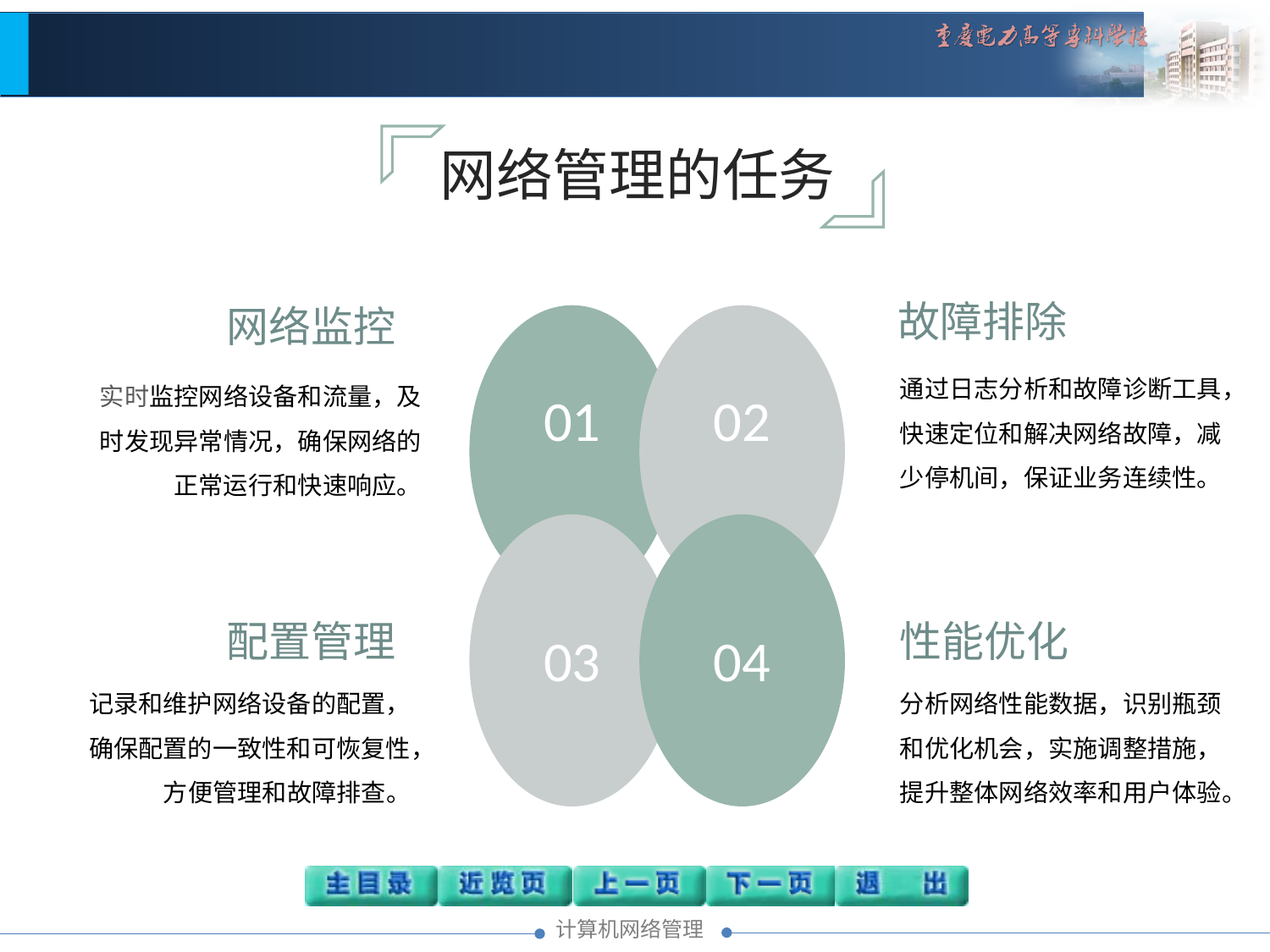

网络管理的任务

故障排除
通过日志分析和故障诊断工具，快速定位和解决网络故障，减少停机间，保证业务连续性。
网络监控
实时监控网络设备和流量，及时发现异常情况，确保网络的正常运行和快速响应。

01
02

配置管理
记录和维护网络设备的配置，确保配置的一致性和可恢复性，方便管理和故障排查。
性能优化
分析网络性能数据，识别瓶颈和优化机会，实施调整措施，提升整体网络效率和用户体验。
03
04